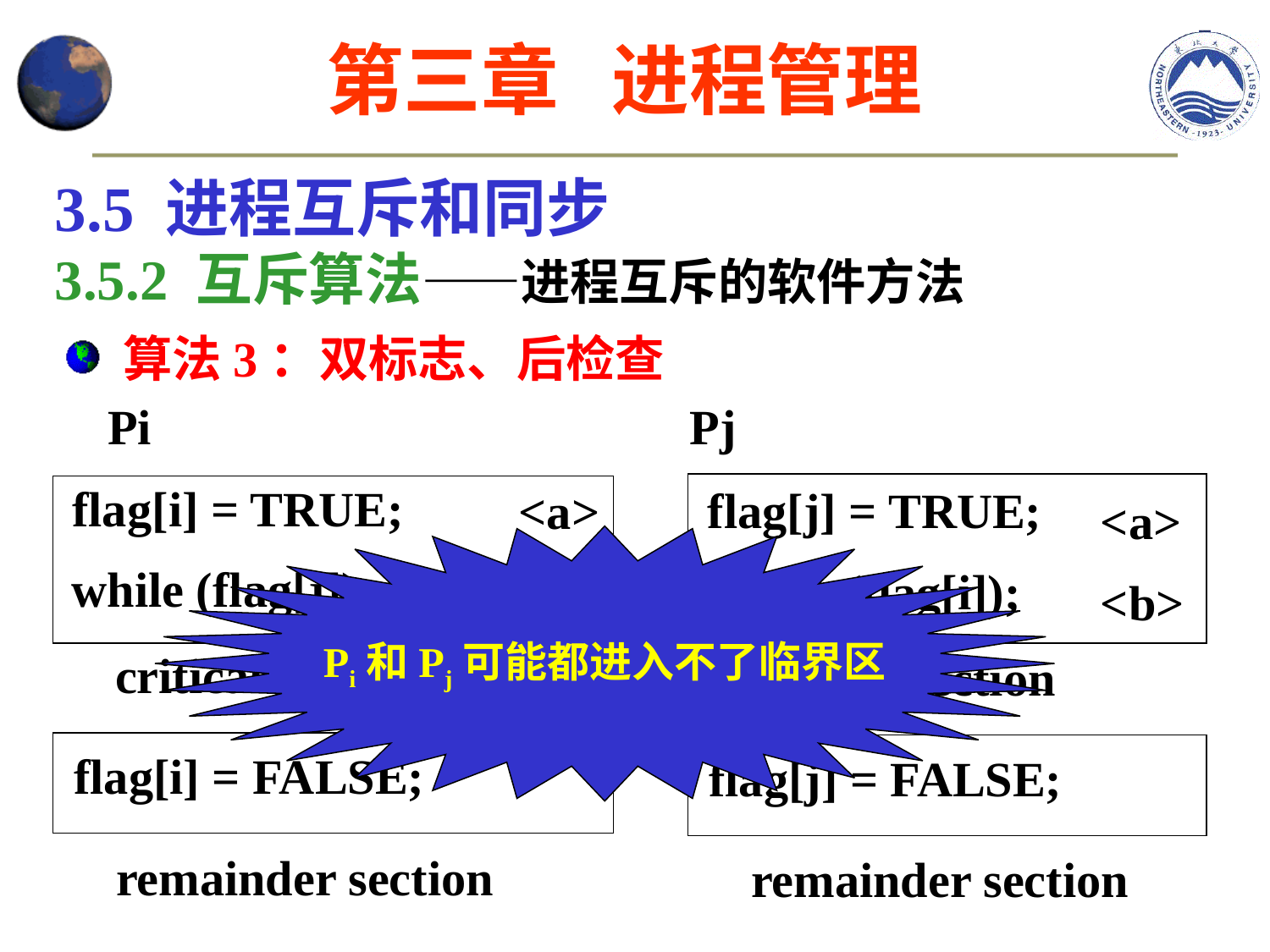

第三章   进程管理
3.5 进程互斥和同步
3.5.2 互斥算法——进程互斥的软件方法
 算法3：双标志、后检查
Pi
Pj

flag[i] = TRUE;
flag[j] = TRUE;
<a>
<a>
Pi和Pj可能都进入不了临界区
while (flag[j]);
While (flag[i]);
<b>
<b>

critical section
critical section

flag[i] = FALSE;
flag[j] = FALSE;
remainder section
remainder section